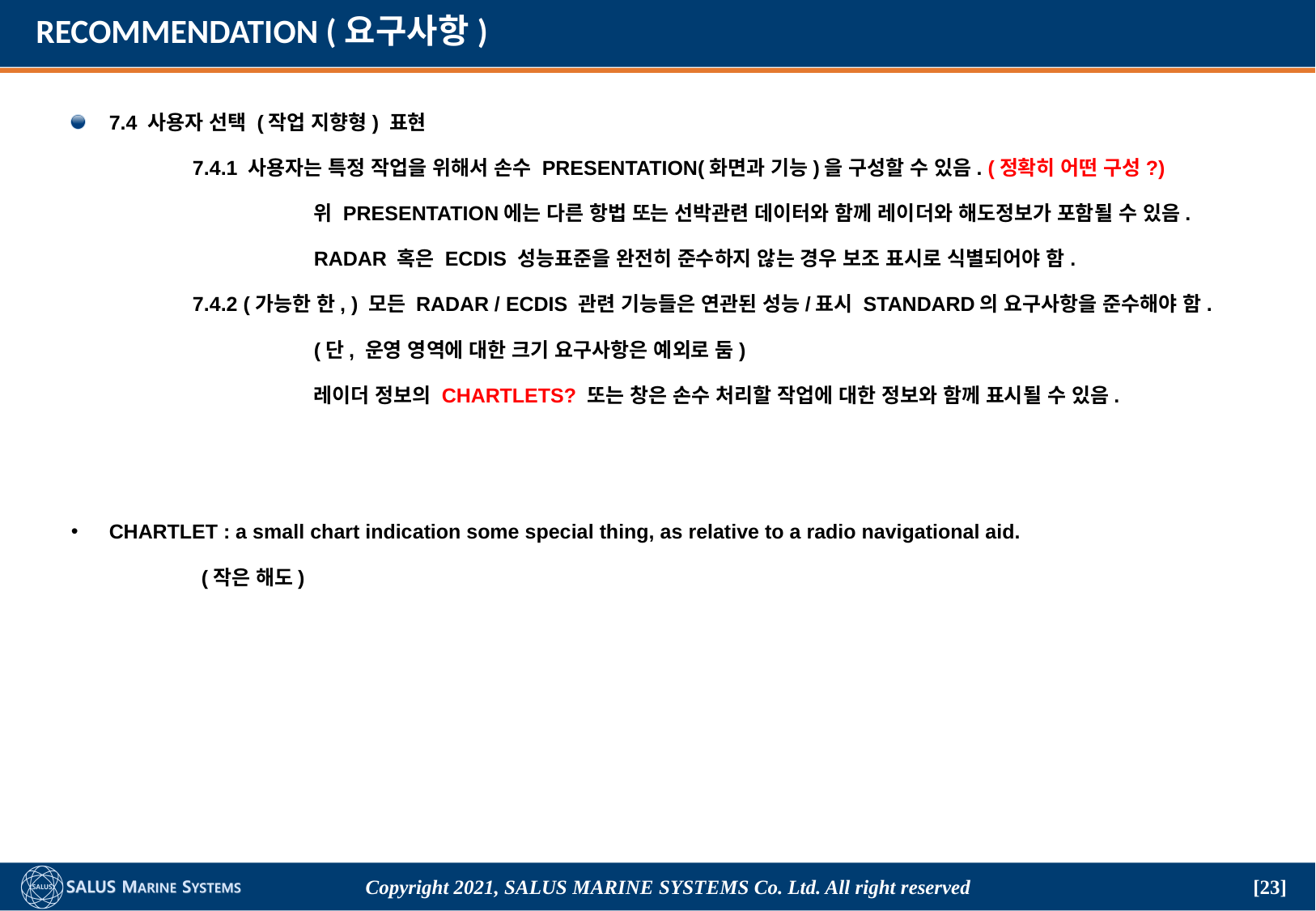

# RECOMMENDATION (요구사항)
7.4 사용자 선택 (작업 지향형) 표현
	7.4.1 사용자는 특정 작업을 위해서 손수 PRESENTATION(화면과 기능)을 구성할 수 있음. (정확히 어떤 구성?)
		위 PRESENTATION에는 다른 항법 또는 선박관련 데이터와 함께 레이더와 해도정보가 포함될 수 있음.
		RADAR 혹은 ECDIS 성능표준을 완전히 준수하지 않는 경우 보조 표시로 식별되어야 함.
	7.4.2 (가능한 한, ) 모든 RADAR / ECDIS 관련 기능들은 연관된 성능/표시 STANDARD의 요구사항을 준수해야 함.
		(단, 운영 영역에 대한 크기 요구사항은 예외로 둠)
		레이더 정보의 CHARTLETS? 또는 창은 손수 처리할 작업에 대한 정보와 함께 표시될 수 있음.

CHARTLET : a small chart indication some special thing, as relative to a radio navigational aid.
                       (작은 해도)
Copyright 2021, SALUS Marine Systems Co. Ltd. All right reserved
[23]